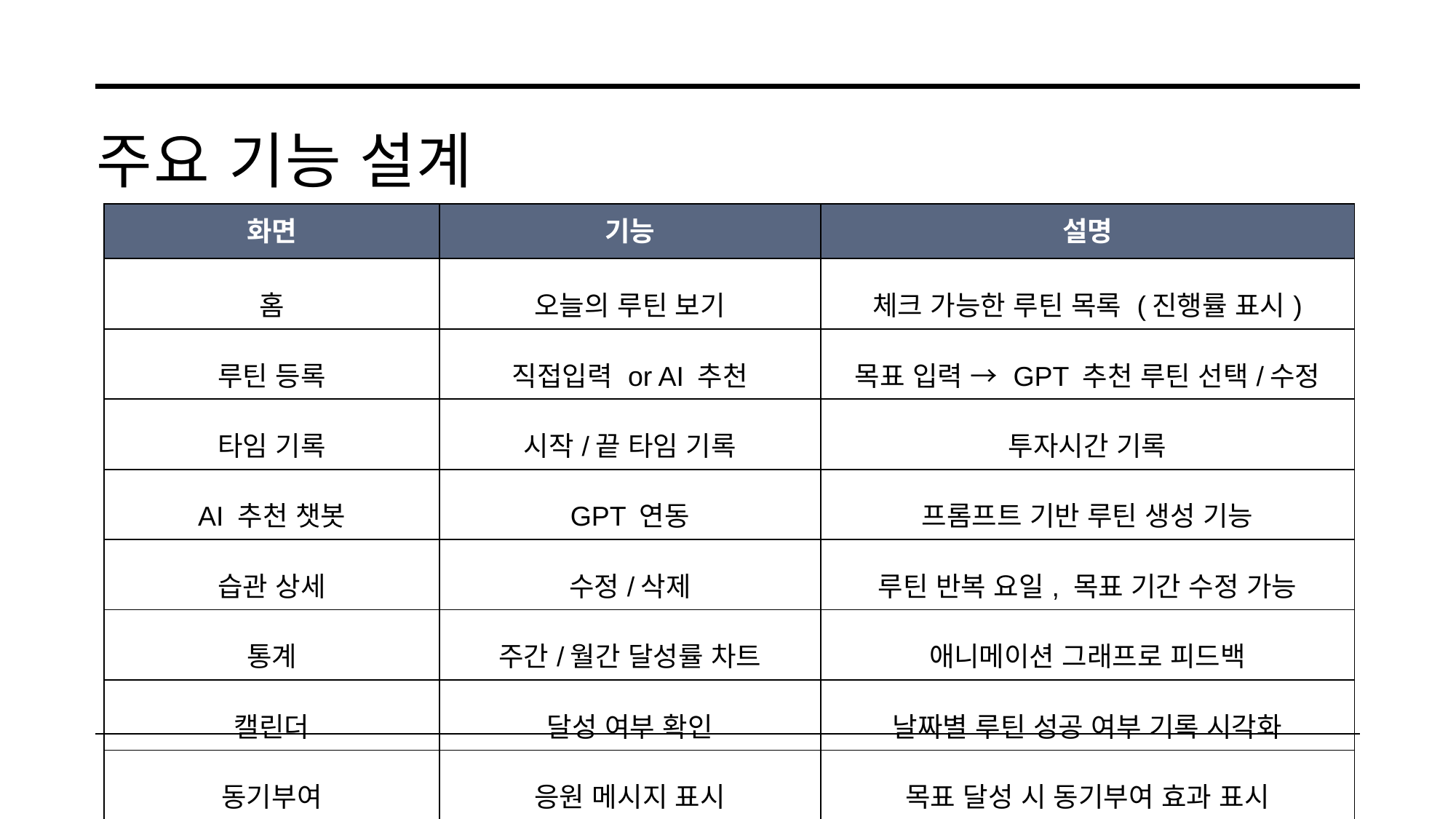

# 주요 기능 설계
| 화면 | 기능 | 설명 |
| --- | --- | --- |
| 홈 | 오늘의 루틴 보기 | 체크 가능한 루틴 목록 (진행률 표시) |
| 루틴 등록 | 직접입력 or AI 추천 | 목표 입력 → GPT 추천 루틴 선택/수정 |
| 타임 기록 | 시작/끝 타임 기록 | 투자시간 기록 |
| AI 추천 챗봇 | GPT 연동 | 프롬프트 기반 루틴 생성 기능 |
| 습관 상세 | 수정/삭제 | 루틴 반복 요일, 목표 기간 수정 가능 |
| 통계 | 주간/월간 달성률 차트 | 애니메이션 그래프로 피드백 |
| 캘린더 | 달성 여부 확인 | 날짜별 루틴 성공 여부 기록 시각화 |
| 동기부여 | 응원 메시지 표시 | 목표 달성 시 동기부여 효과 표시 |